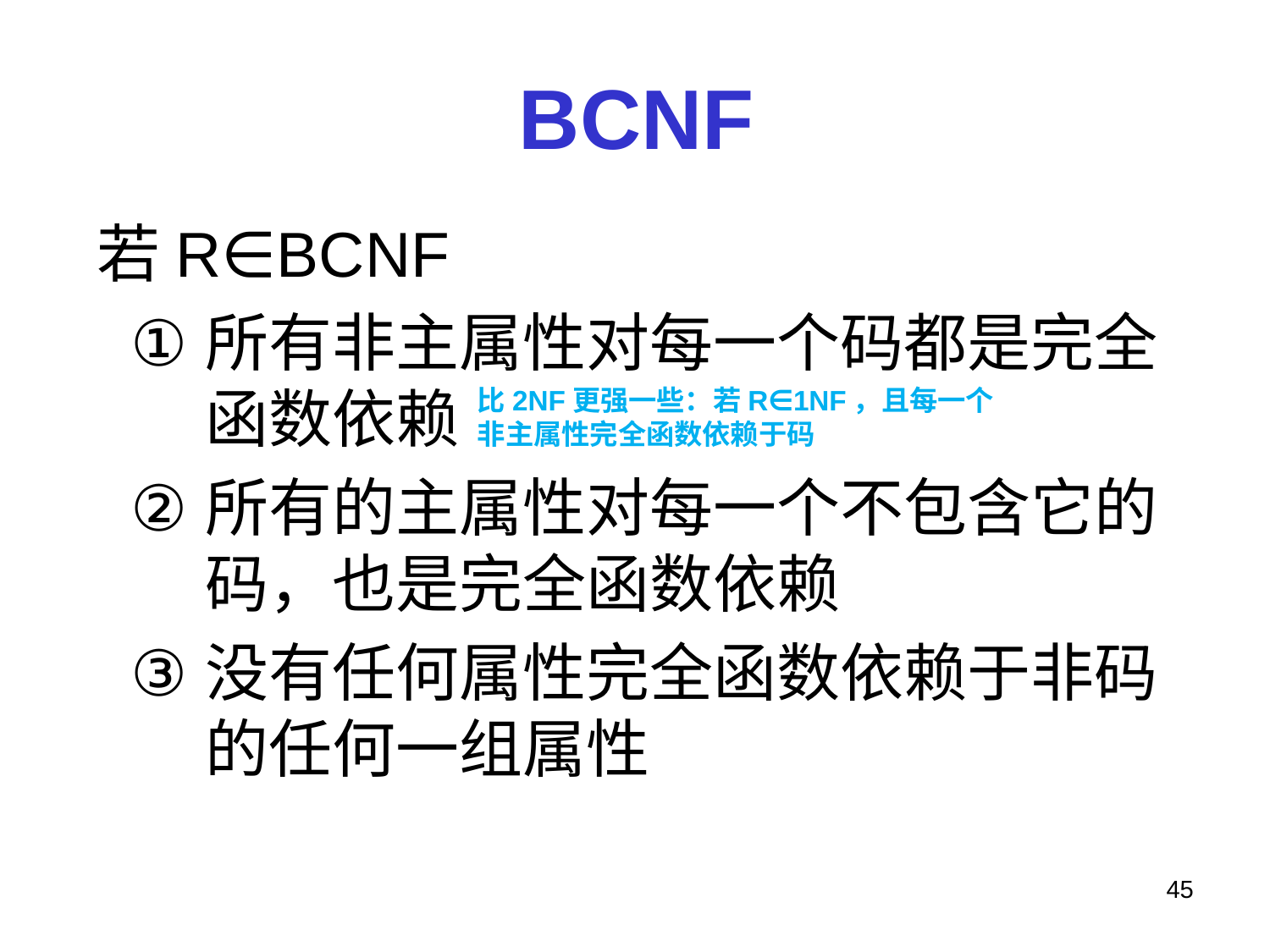

# BCNF
 若R∈BCNF
所有非主属性对每一个码都是完全函数依赖
所有的主属性对每一个不包含它的码，也是完全函数依赖
没有任何属性完全函数依赖于非码的任何一组属性
比2NF更强一些：若R∈1NF，且每一个非主属性完全函数依赖于码
45